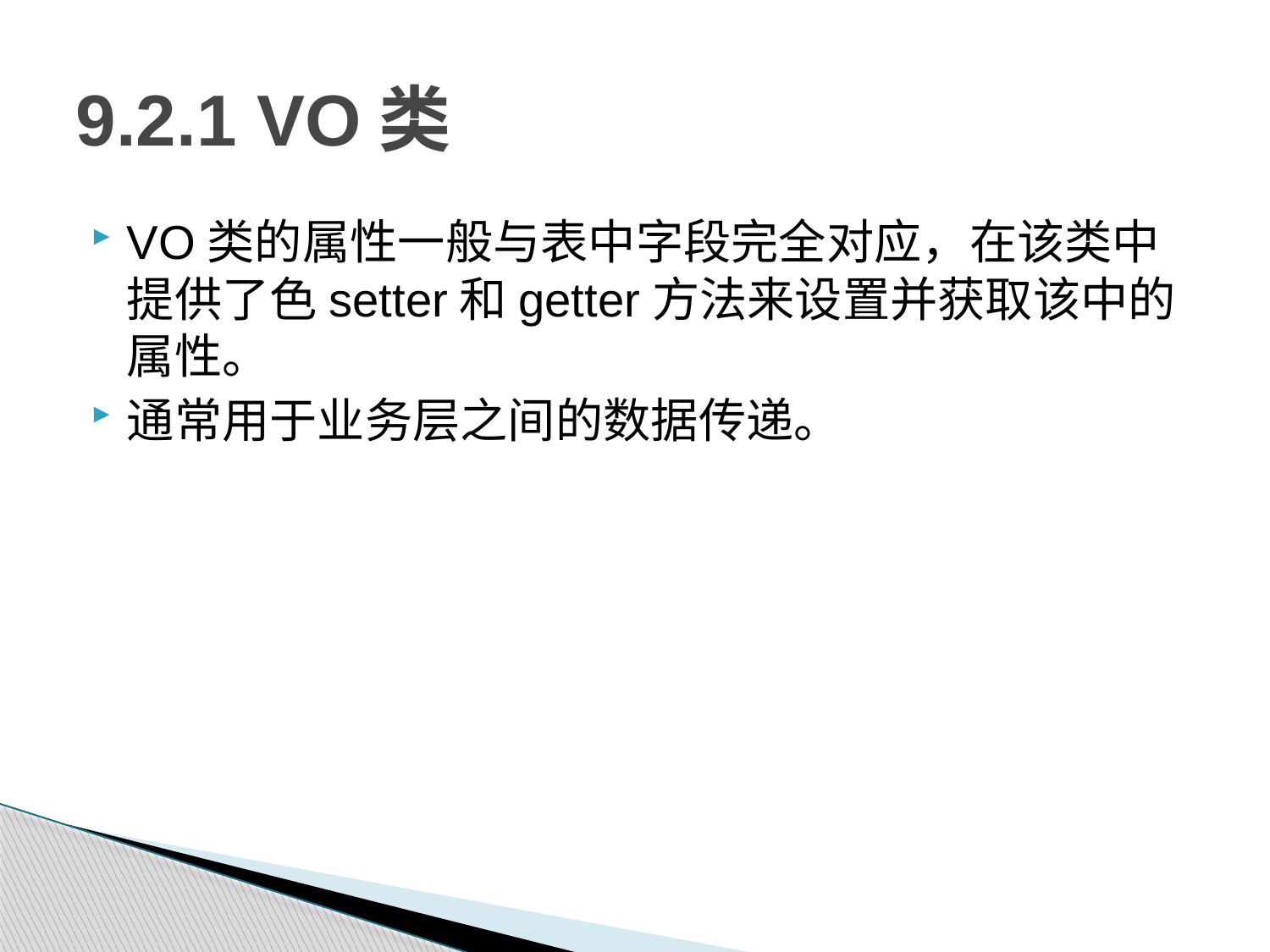

# 9.2.1 VO类
VO类的属性一般与表中字段完全对应，在该类中提供了色setter和getter方法来设置并获取该中的属性。
通常用于业务层之间的数据传递。